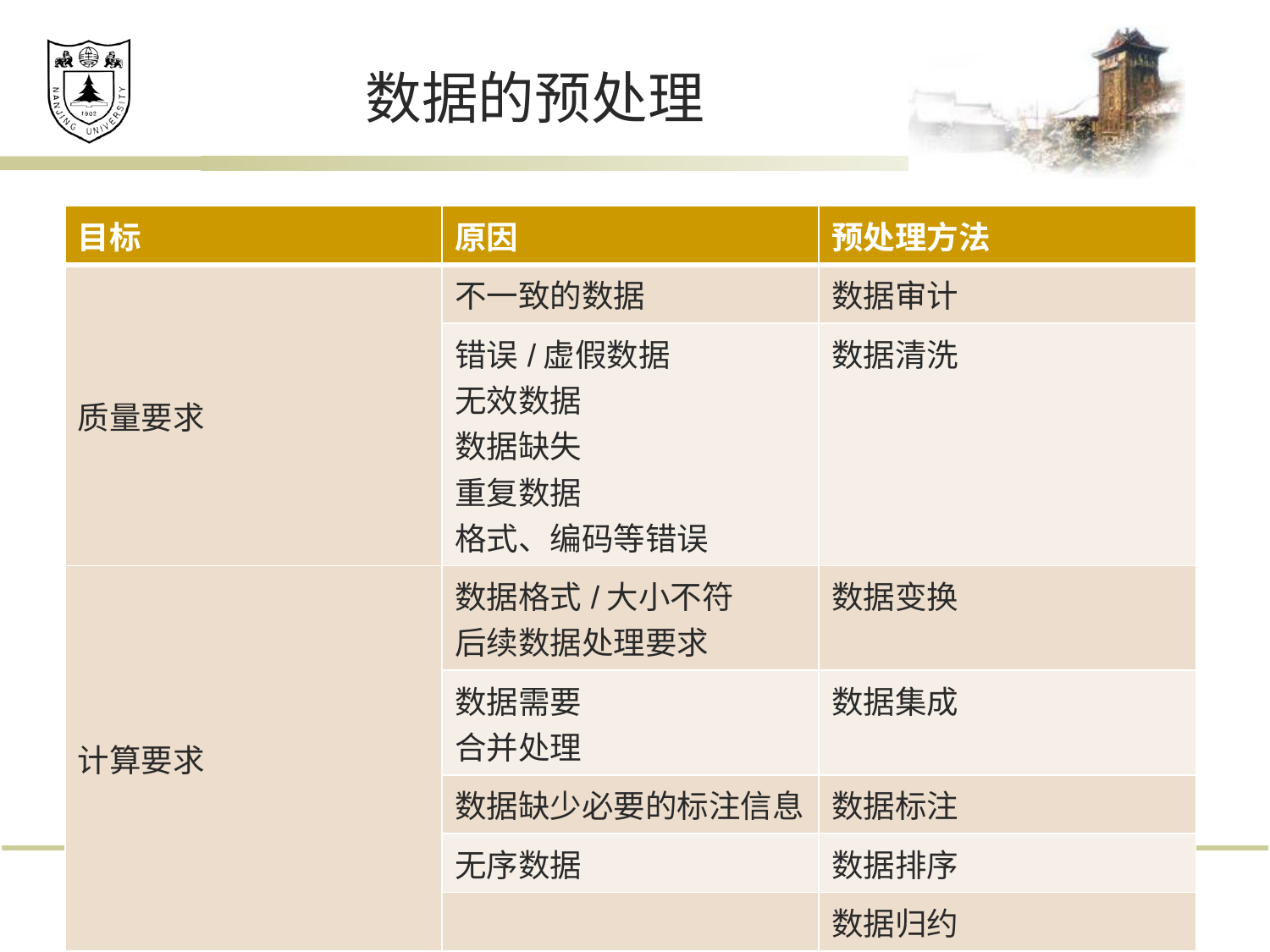

# 数据的预处理
| 目标 | 原因 | 预处理方法 |
| --- | --- | --- |
| 质量要求 | 不一致的数据 | 数据审计 |
|  | 错误/虚假数据 无效数据 数据缺失 重复数据 格式、编码等错误 | 数据清洗 |
| 计算要求 | 数据格式/大小不符 后续数据处理要求 | 数据变换 |
|  | 数据需要 合并处理 | 数据集成 |
|  | 数据缺少必要的标注信息 | 数据标注 |
|  | 无序数据 | 数据排序 |
|  |  | 数据归约 |